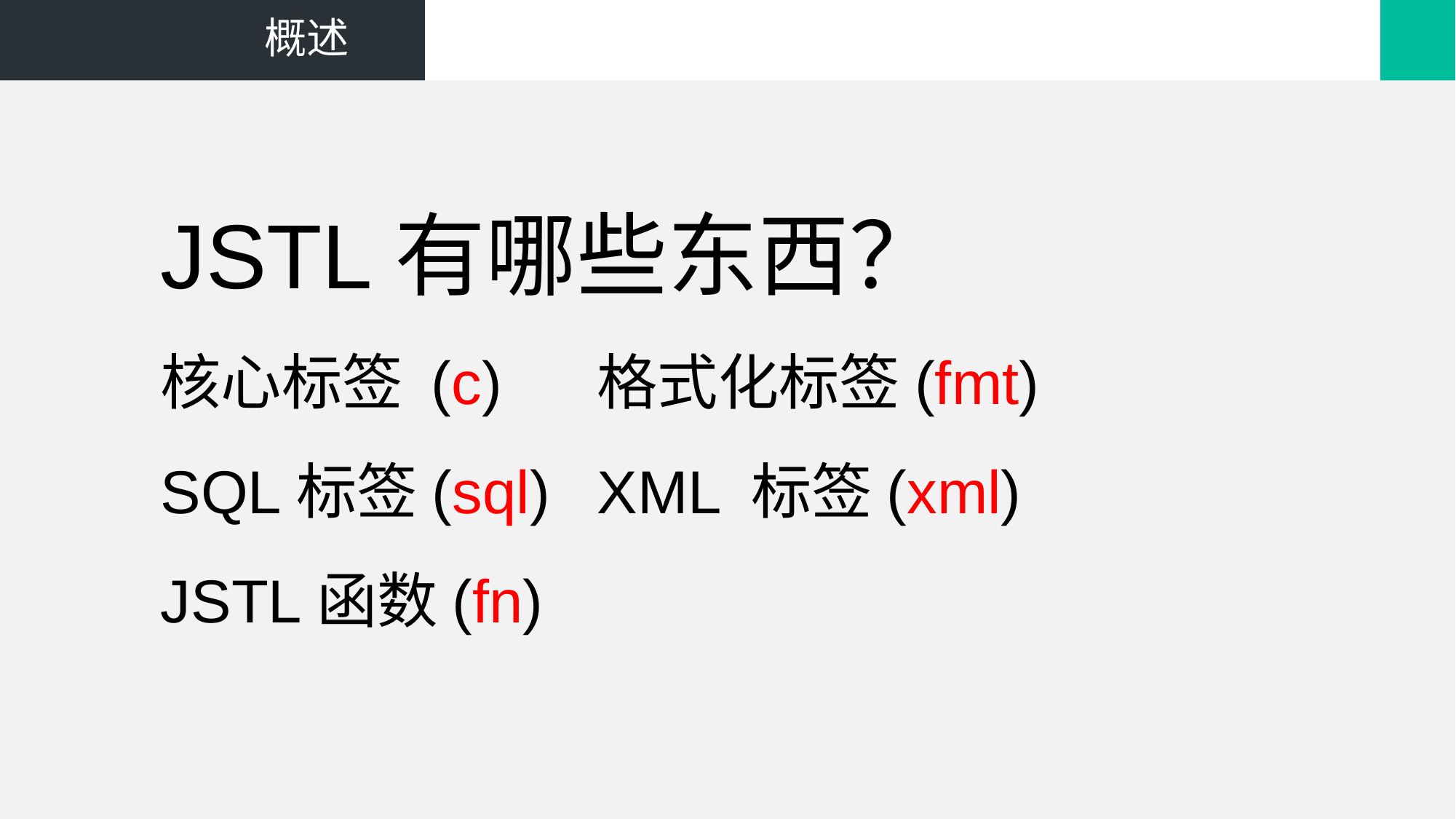

概述
JSTL有哪些东西？
核心标签 (c) 	格式化标签(fmt)
SQL标签(sql) 	XML 标签(xml)
JSTL函数(fn)